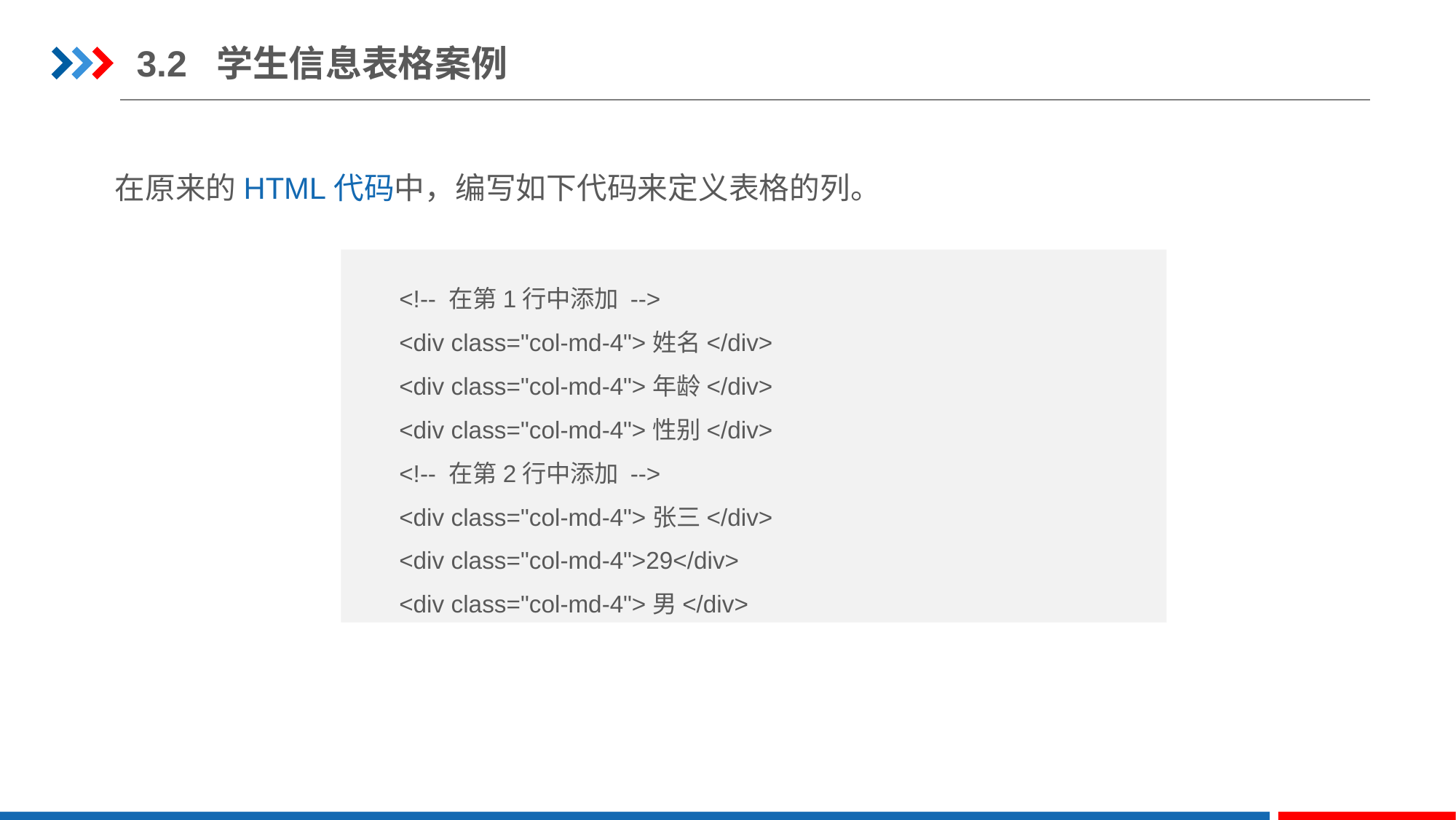

3.2  学生信息表格案例
在原来的HTML代码中，编写如下代码来定义表格的列。

<!-- 在第1行中添加 -->
<div class="col-md-4">姓名</div>
<div class="col-md-4">年龄</div>
<div class="col-md-4">性别</div>
<!-- 在第2行中添加 -->
<div class="col-md-4">张三</div>
<div class="col-md-4">29</div>
<div class="col-md-4">男</div>